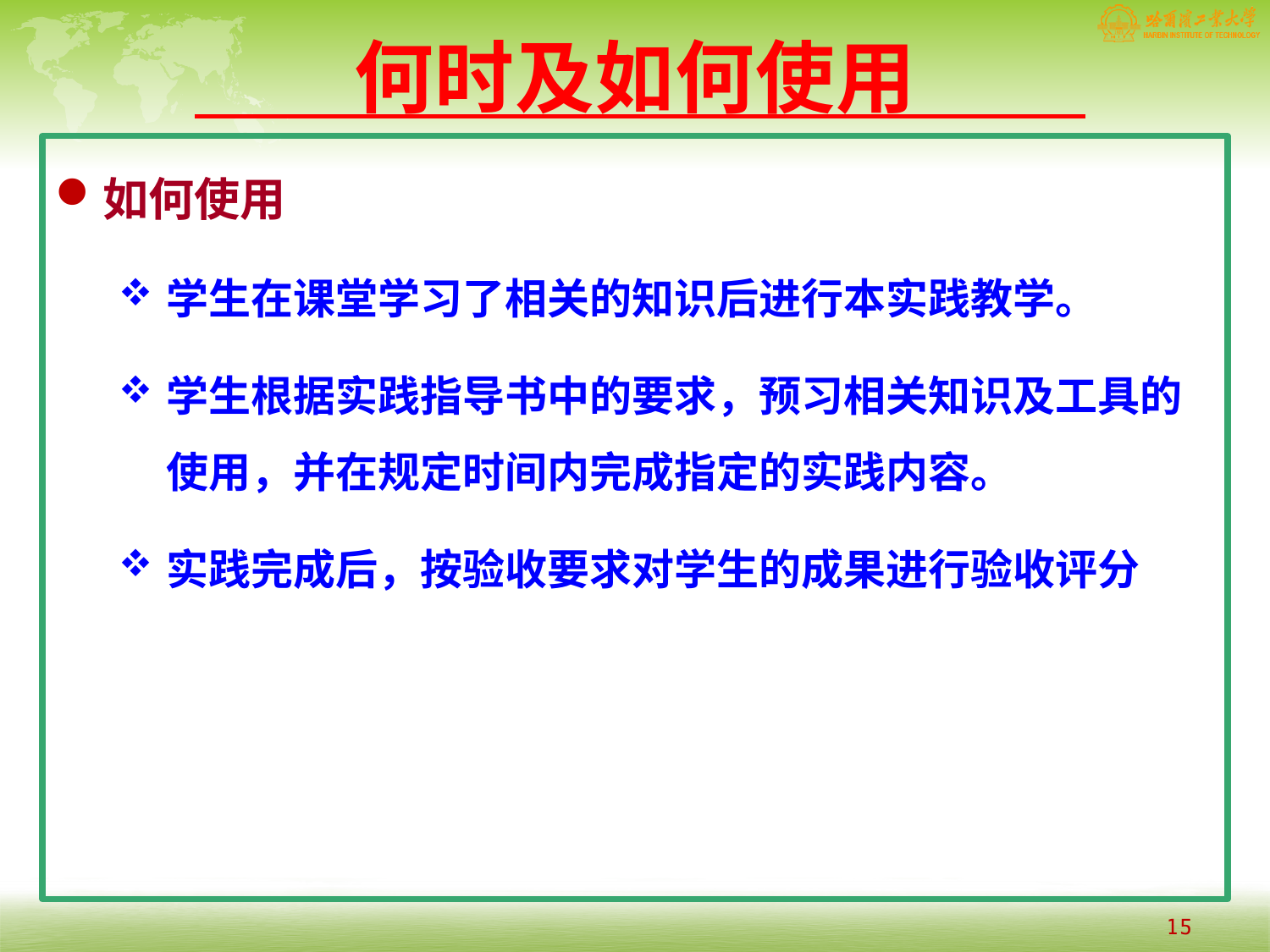

# 何时及如何使用
如何使用
学生在课堂学习了相关的知识后进行本实践教学。
学生根据实践指导书中的要求，预习相关知识及工具的使用，并在规定时间内完成指定的实践内容。
实践完成后，按验收要求对学生的成果进行验收评分
15